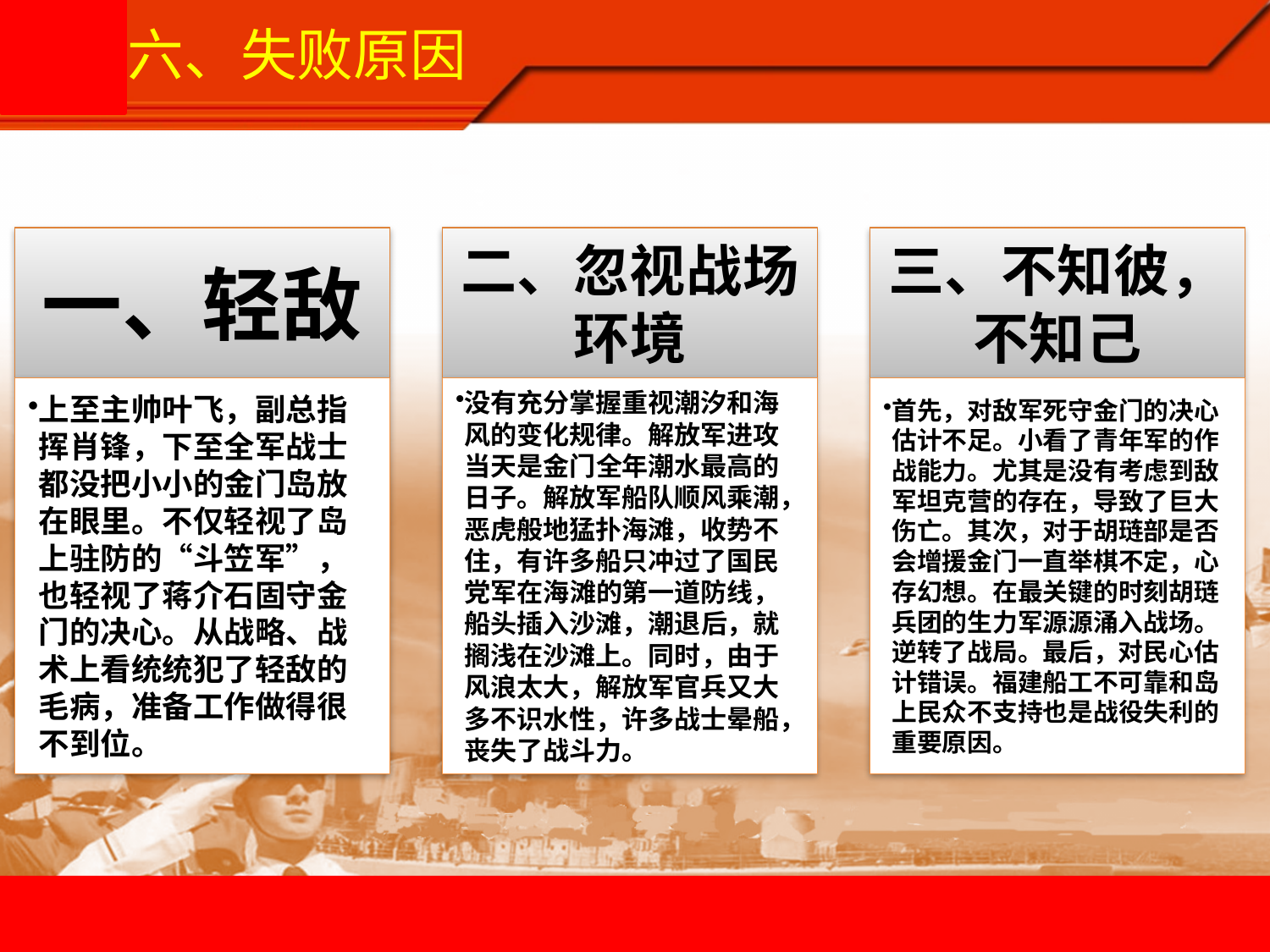

六、失败原因
一、轻敌
上至主帅叶飞，副总指挥肖锋，下至全军战士都没把小小的金门岛放在眼里。不仅轻视了岛上驻防的“斗笠军”，也轻视了蒋介石固守金门的决心。从战略、战术上看统统犯了轻敌的毛病，准备工作做得很不到位。
二、忽视战场环境
没有充分掌握重视潮汐和海风的变化规律。解放军进攻当天是金门全年潮水最高的日子。解放军船队顺风乘潮，恶虎般地猛扑海滩，收势不住，有许多船只冲过了国民党军在海滩的第一道防线，船头插入沙滩，潮退后，就搁浅在沙滩上。同时，由于风浪太大，解放军官兵又大多不识水性，许多战士晕船，丧失了战斗力。
三、不知彼，不知己
首先，对敌军死守金门的决心估计不足。小看了青年军的作战能力。尤其是没有考虑到敌军坦克营的存在，导致了巨大伤亡。其次，对于胡琏部是否会增援金门一直举棋不定，心存幻想。在最关键的时刻胡琏兵团的生力军源源涌入战场。逆转了战局。最后，对民心估计错误。福建船工不可靠和岛上民众不支持也是战役失利的重要原因。